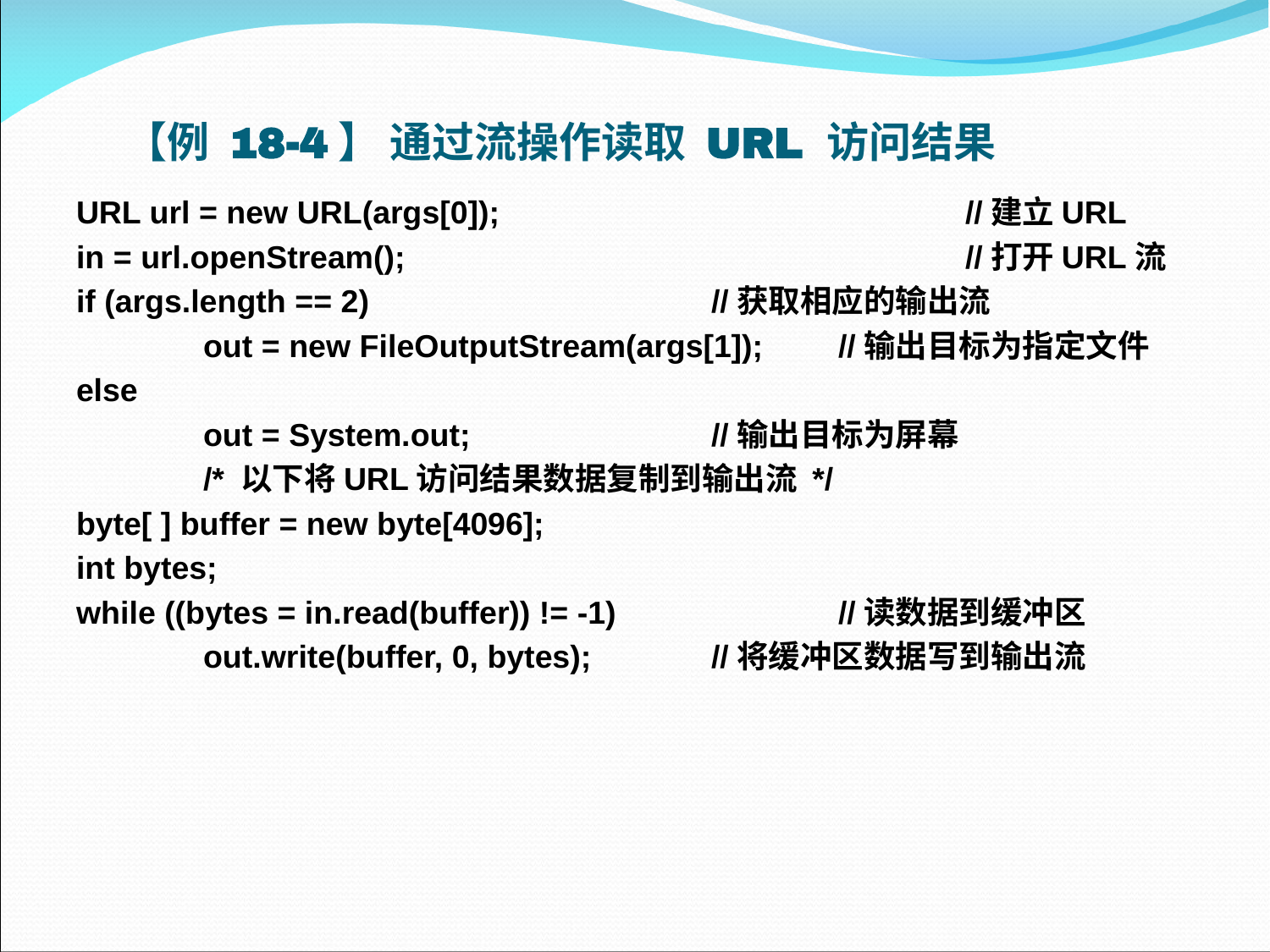

# 【例 18-4】 通过流操作读取 URL 访问结果
URL url = new URL(args[0]); 				//建立URL
in = url.openStream(); 					//打开URL流
if (args.length == 2) 			//获取相应的输出流
	out = new FileOutputStream(args[1]); 	//输出目标为指定文件
else
	out = System.out; 		//输出目标为屏幕
	/* 以下将URL访问结果数据复制到输出流 */
byte[ ] buffer = new byte[4096];
int bytes;
while ((bytes = in.read(buffer)) != -1) 		//读数据到缓冲区
	out.write(buffer, 0, bytes); 	//将缓冲区数据写到输出流